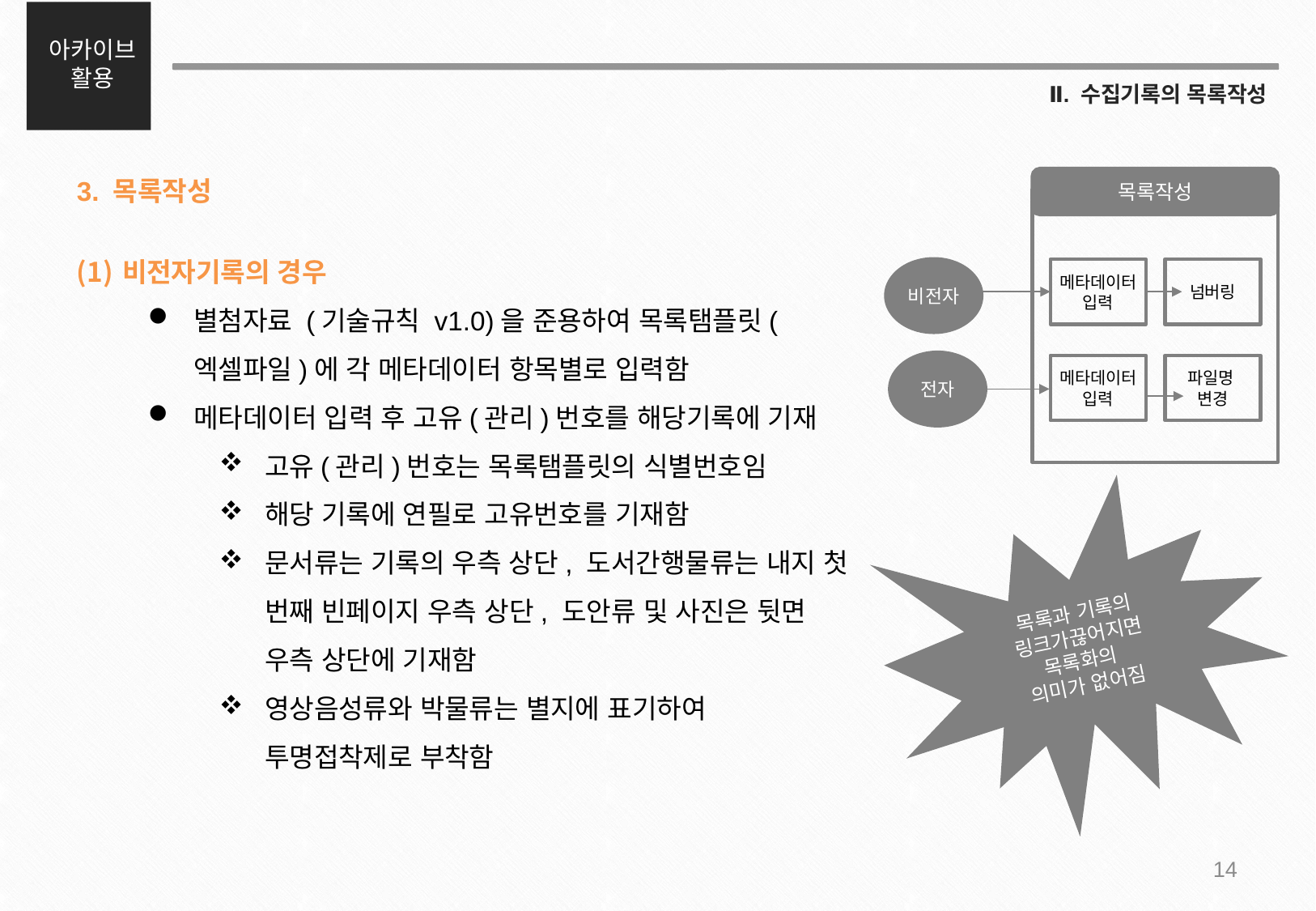

아카이브 활용

Ⅱ. 수집기록의 목록작성
목록작성
3. 목록작성

비전자기록의 경우
별첨자료 (기술규칙 v1.0)을 준용하여 목록탬플릿(엑셀파일)에 각 메타데이터 항목별로 입력함
메타데이터 입력 후 고유(관리)번호를 해당기록에 기재
고유(관리)번호는 목록탬플릿의 식별번호임
해당 기록에 연필로 고유번호를 기재함
문서류는 기록의 우측 상단, 도서간행물류는 내지 첫 번째 빈페이지 우측 상단, 도안류 및 사진은 뒷면 우측 상단에 기재함
영상음성류와 박물류는 별지에 표기하여 투명접착제로 부착함

비전자
메타데이터 입력
넘버링
전자
메타데이터 입력
파일명
변경
목록과 기록의 링크가끊어지면 목록화의
의미가 없어짐
14